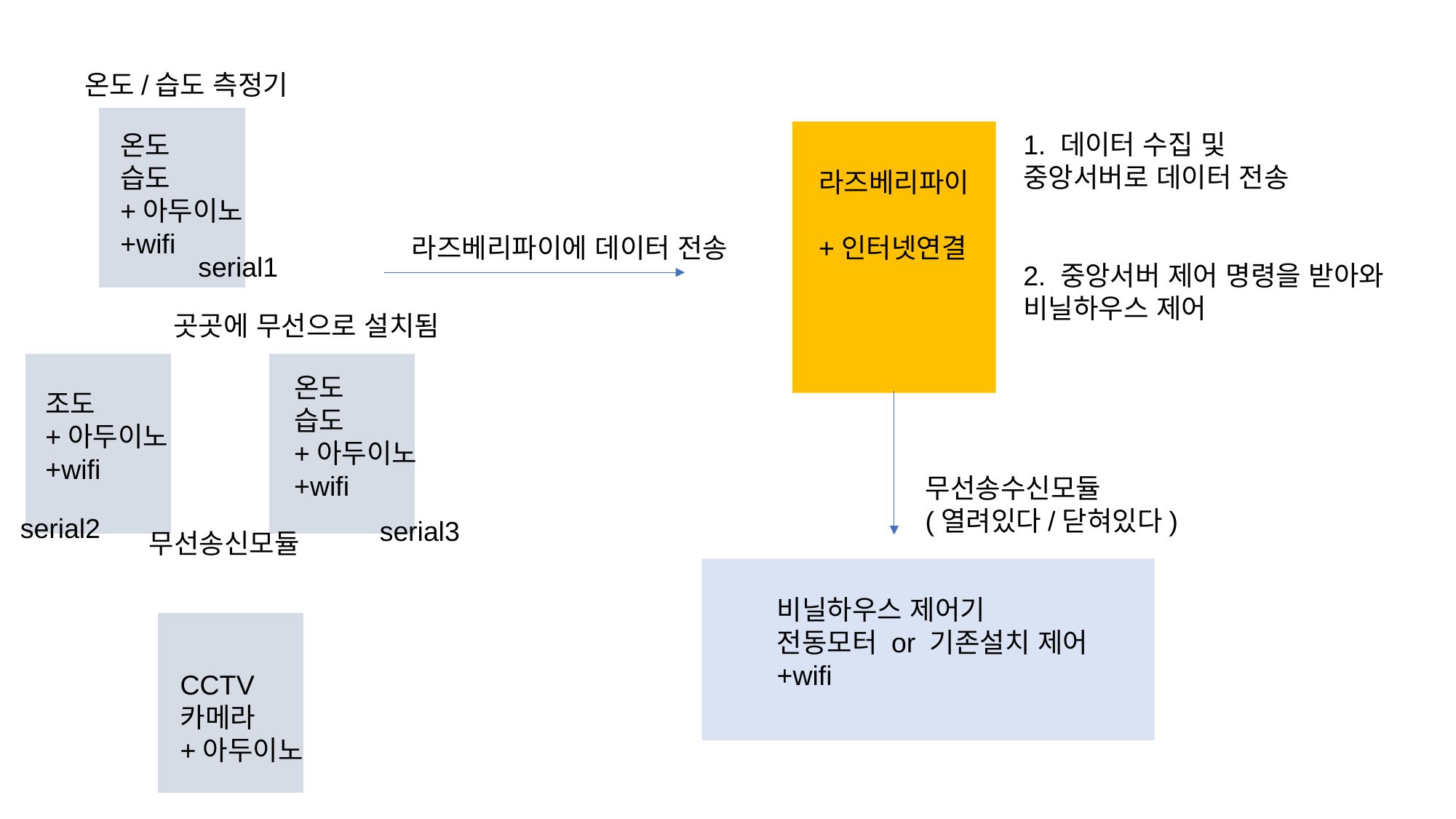

온도/습도 측정기

온도
습도
+아두이노
+wifi

1. 데이터 수집 및
중앙서버로 데이터 전송

2. 중앙서버 제어 명령을 받아와
비닐하우스 제어
라즈베리파이

+인터넷연결
라즈베리파이에 데이터 전송
serial1
곳곳에 무선으로 설치됨

온도
습도
+아두이노
+wifi
조도
+아두이노
+wifi
무선송수신모듈
(열려있다/닫혀있다)
serial2
serial3
무선송신모듈

비닐하우스 제어기
전동모터 or 기존설치 제어
+wifi

CCTV
카메라
+아두이노